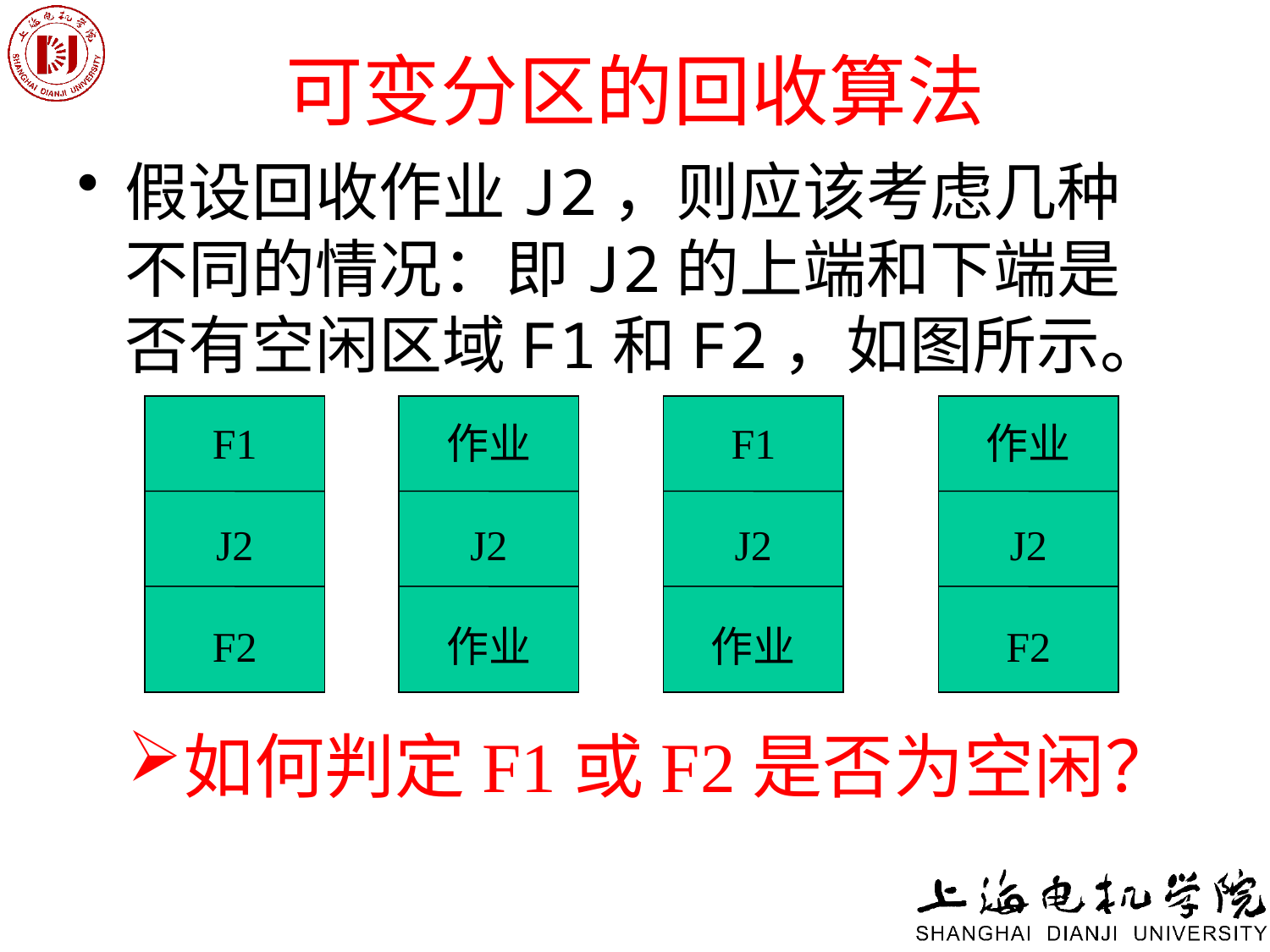

# 可变分区的回收算法
假设回收作业J2，则应该考虑几种不同的情况：即J2的上端和下端是否有空闲区域F1和F2，如图所示。
F1

J2

F2

作业

J2

作业

F1

J2

作业

作业

J2

F2

如何判定F1或F2是否为空闲？